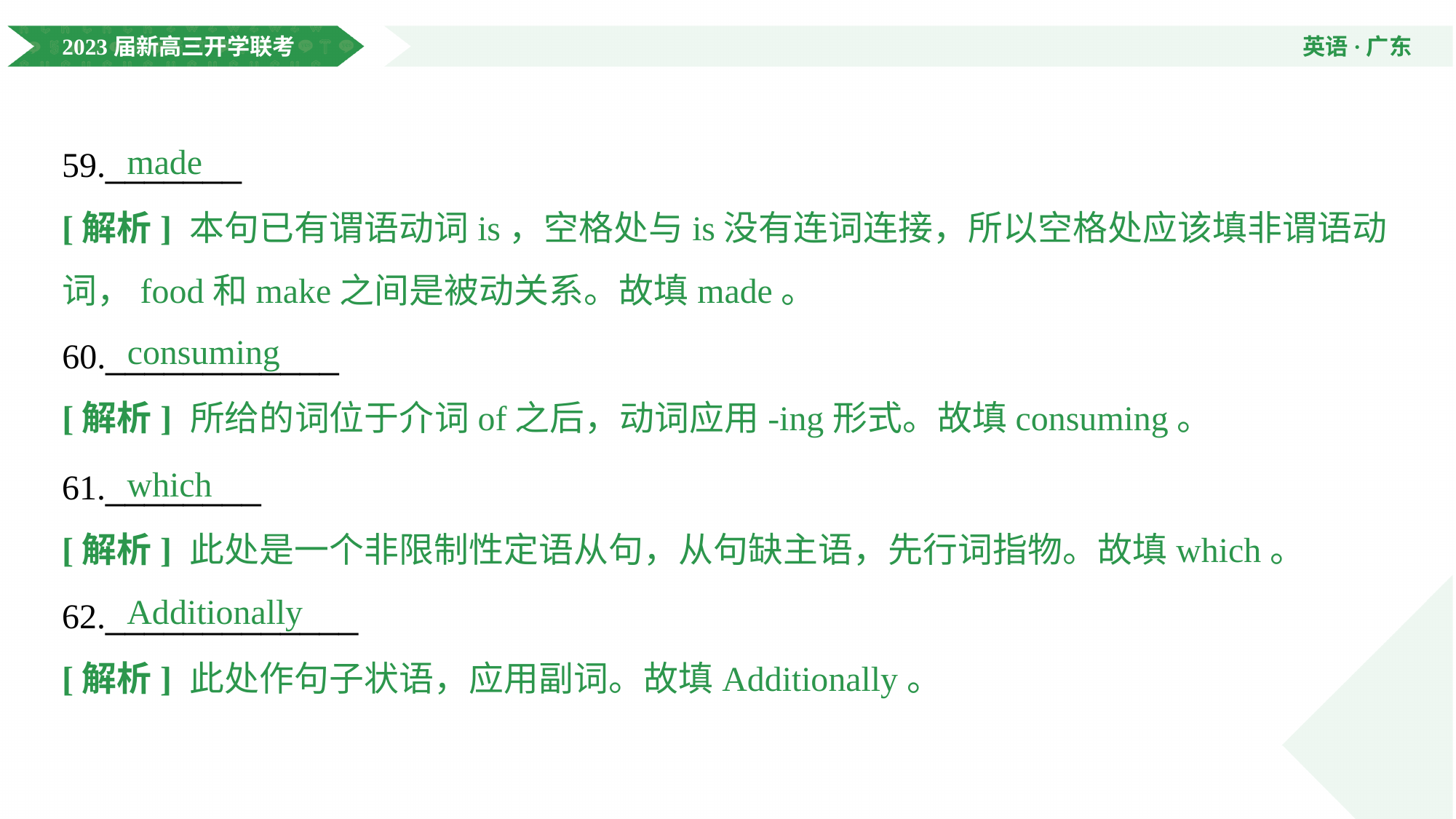

made
59._______
[解析] 本句已有谓语动词is，空格处与is没有连词连接，所以空格处应该填非谓语动词，food和make之间是被动关系。故填made。
consuming
60.____________
[解析] 所给的词位于介词of之后，动词应用-ing形式。故填consuming。
which
61.________
[解析] 此处是一个非限制性定语从句，从句缺主语，先行词指物。故填which。
Additionally
62._____________
[解析] 此处作句子状语，应用副词。故填Additionally。